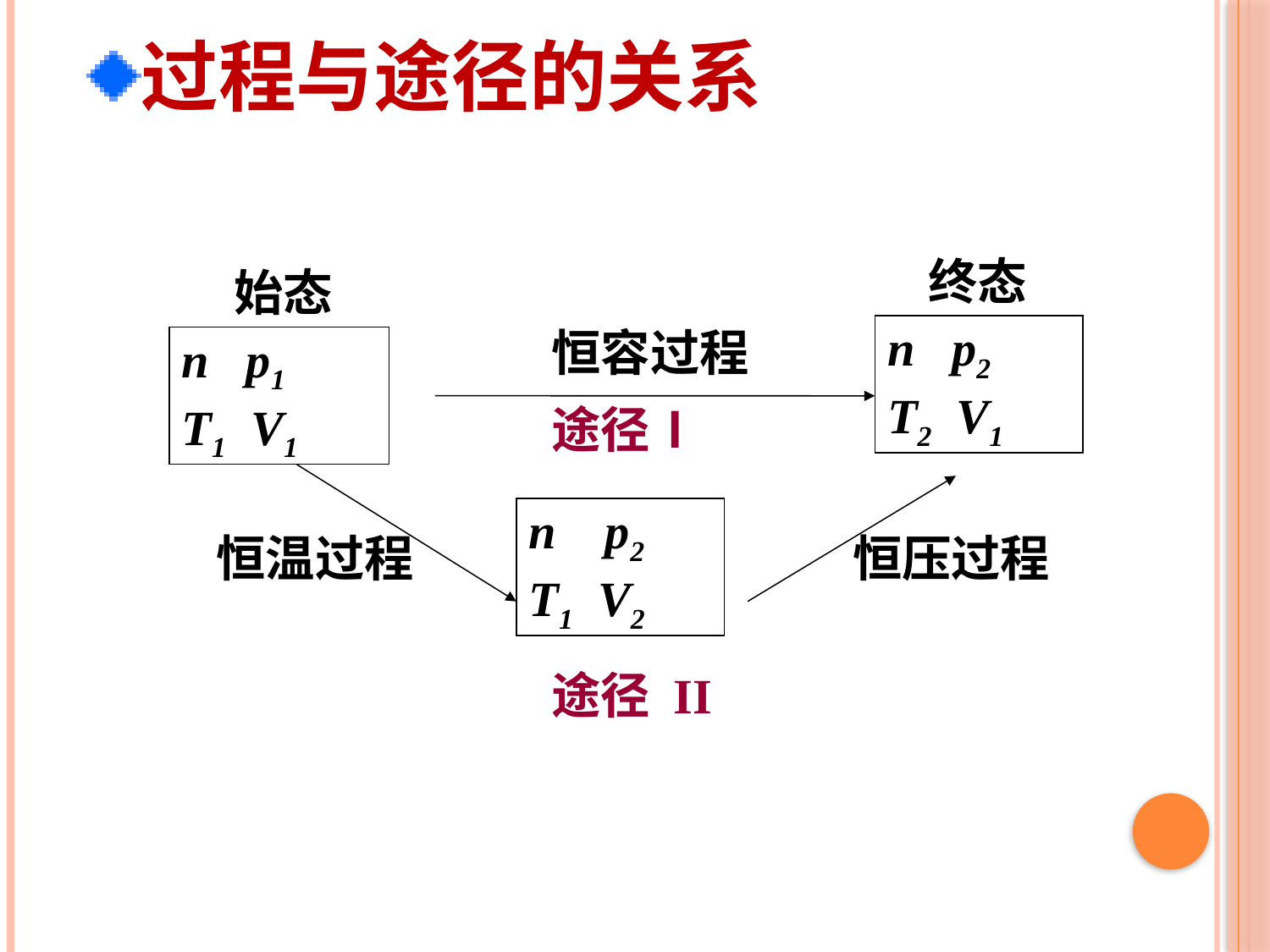

过程与途径的关系
终态
始态
 恒容过程
n   p2
T2  V1
n   p1
T1  V1
途径Ⅰ

n    p2
T1  V2
恒温过程
恒压过程
途径 II
32